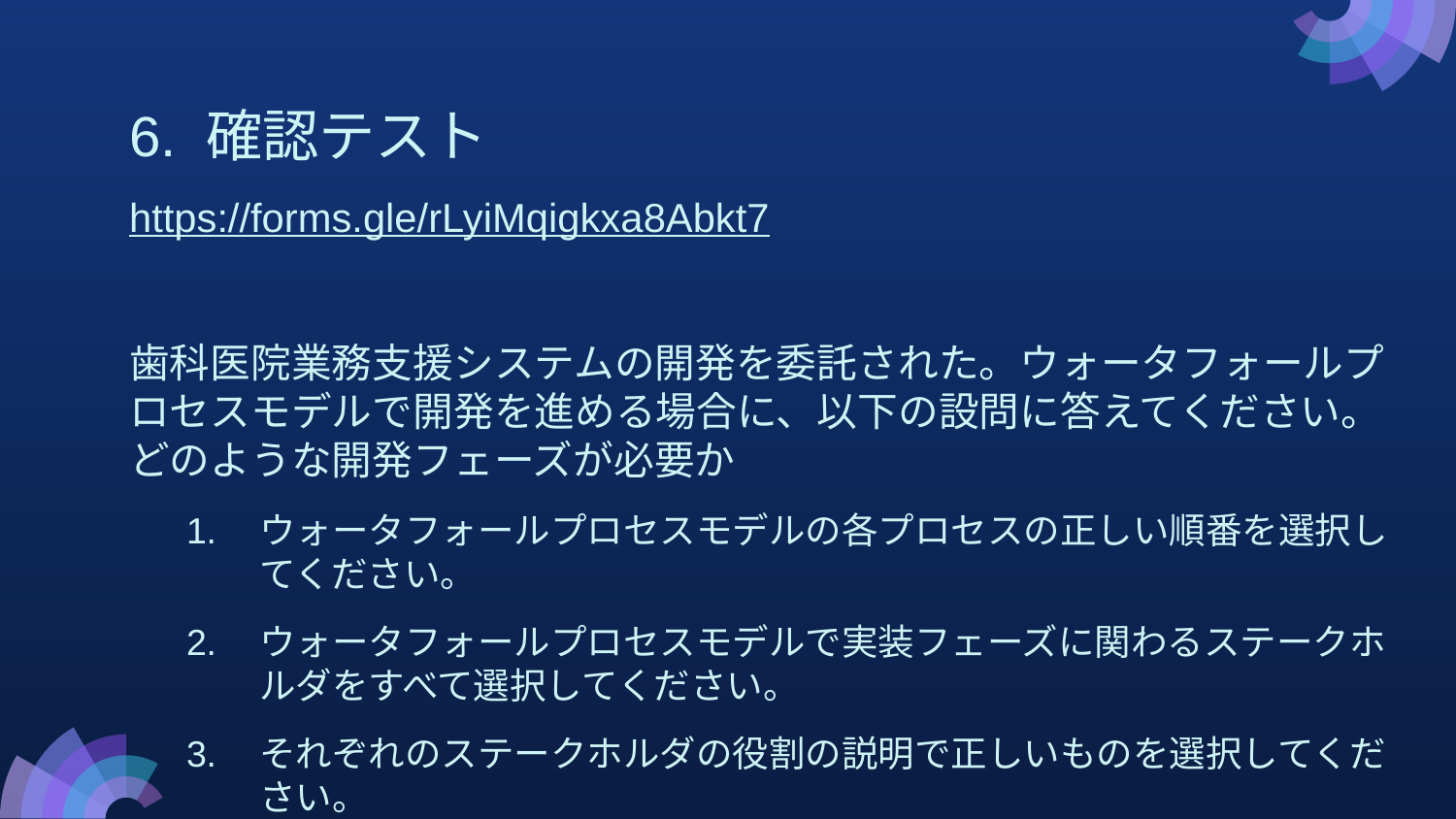

# 6. 確認テスト
https://forms.gle/rLyiMqigkxa8Abkt7

歯科医院業務支援システムの開発を委託された。ウォータフォールプロセスモデルで開発を進める場合に、以下の設問に答えてください。どのような開発フェーズが必要か
ウォータフォールプロセスモデルの各プロセスの正しい順番を選択してください。
ウォータフォールプロセスモデルで実装フェーズに関わるステークホルダをすべて選択してください。
それぞれのステークホルダの役割の説明で正しいものを選択してください。